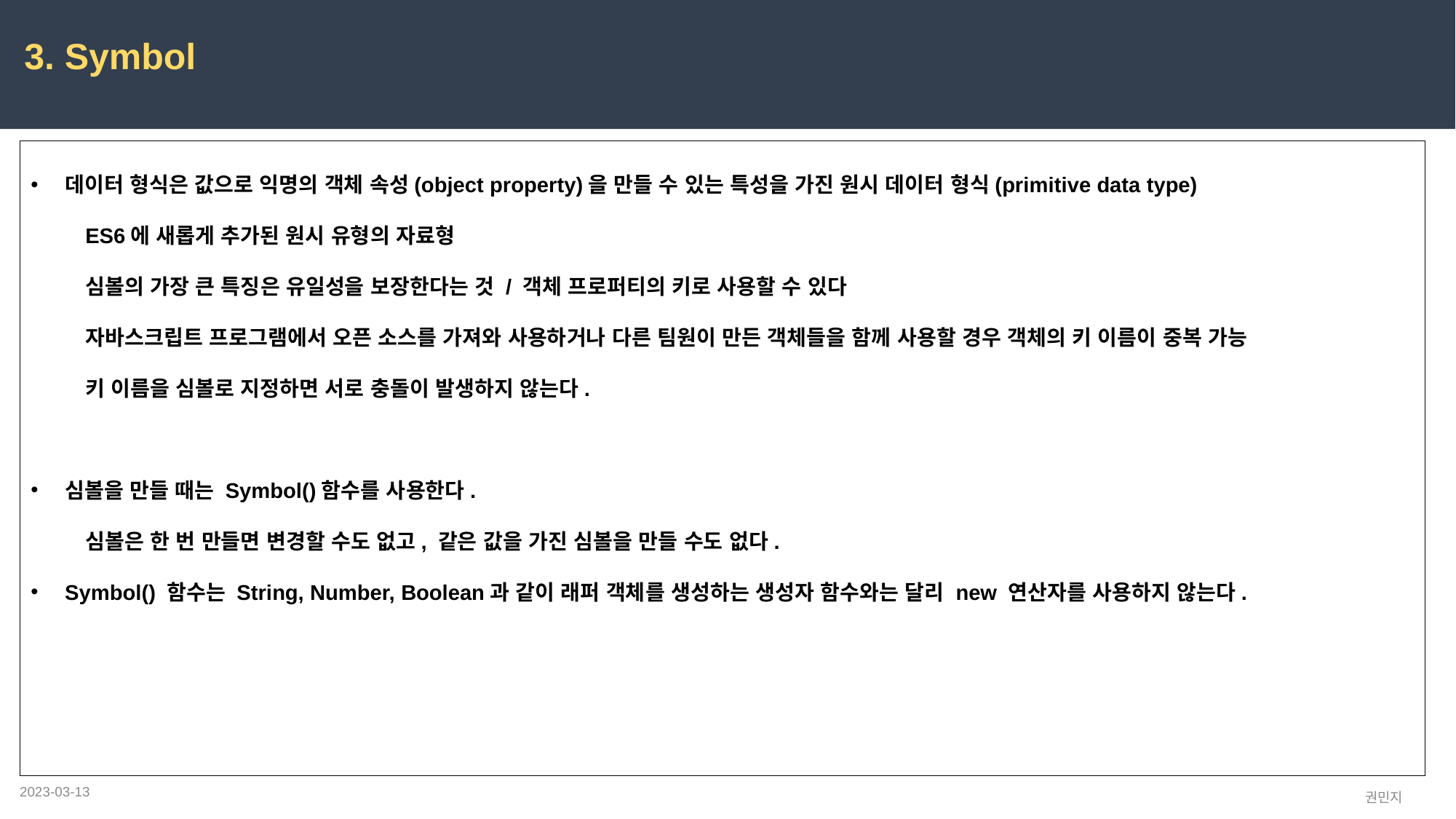

3. Symbol
데이터 형식은 값으로 익명의 객체 속성(object property)을 만들 수 있는 특성을 가진 원시 데이터 형식(primitive data type)
ES6에 새롭게 추가된 원시 유형의 자료형
심볼의 가장 큰 특징은 유일성을 보장한다는 것 / 객체 프로퍼티의 키로 사용할 수 있다
자바스크립트 프로그램에서 오픈 소스를 가져와 사용하거나 다른 팀원이 만든 객체들을 함께 사용할 경우 객체의 키 이름이 중복 가능
키 이름을 심볼로 지정하면 서로 충돌이 발생하지 않는다.

심볼을 만들 때는 Symbol()함수를 사용한다.
심볼은 한 번 만들면 변경할 수도 없고, 같은 값을 가진 심볼을 만들 수도 없다.
Symbol() 함수는 String, Number, Boolean과 같이 래퍼 객체를 생성하는 생성자 함수와는 달리 new 연산자를 사용하지 않는다.
2023-03-13
권민지